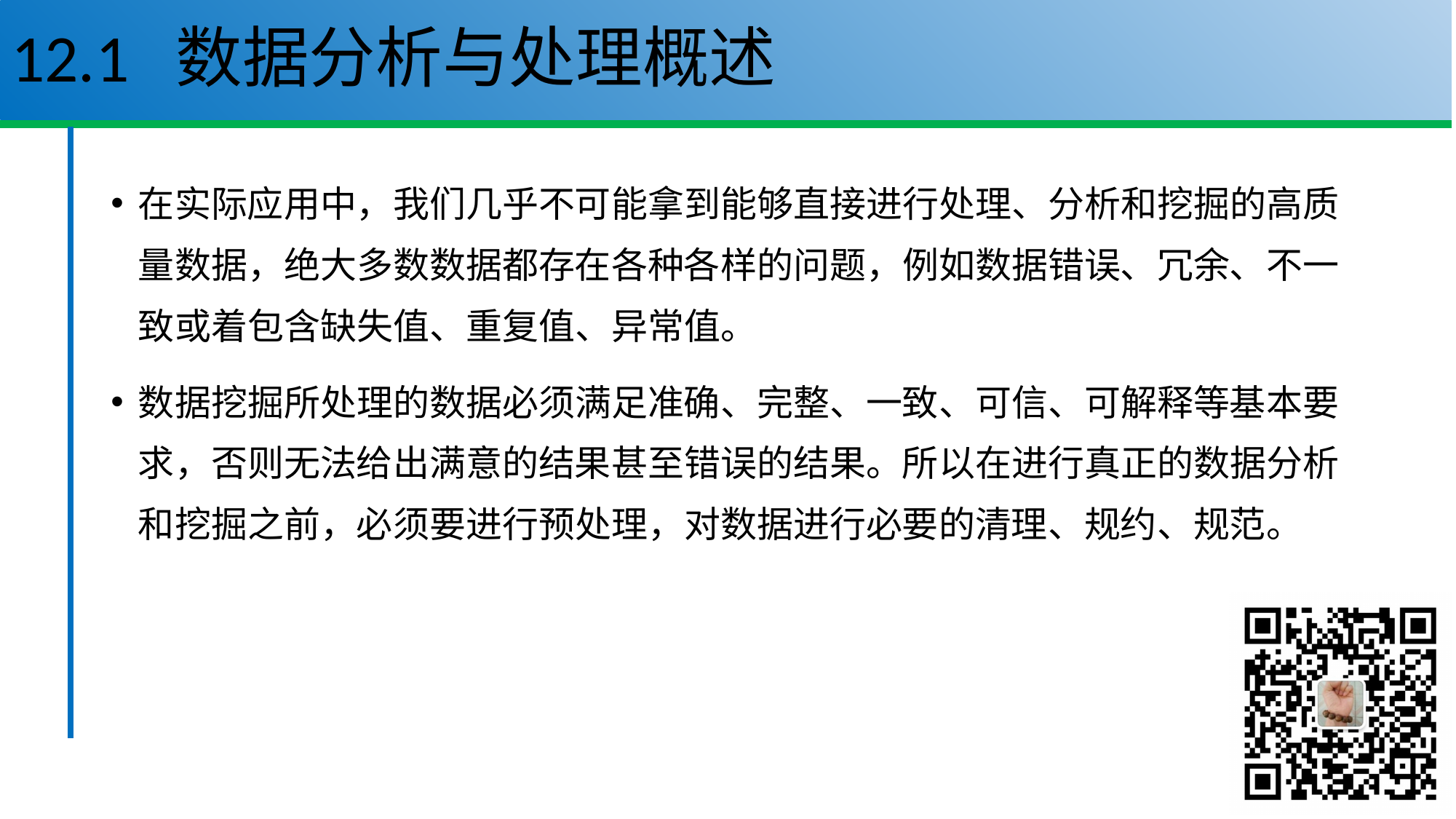

# 12.1  数据分析与处理概述
在实际应用中，我们几乎不可能拿到能够直接进行处理、分析和挖掘的高质量数据，绝大多数数据都存在各种各样的问题，例如数据错误、冗余、不一致或着包含缺失值、重复值、异常值。
数据挖掘所处理的数据必须满足准确、完整、一致、可信、可解释等基本要求，否则无法给出满意的结果甚至错误的结果。所以在进行真正的数据分析和挖掘之前，必须要进行预处理，对数据进行必要的清理、规约、规范。
5